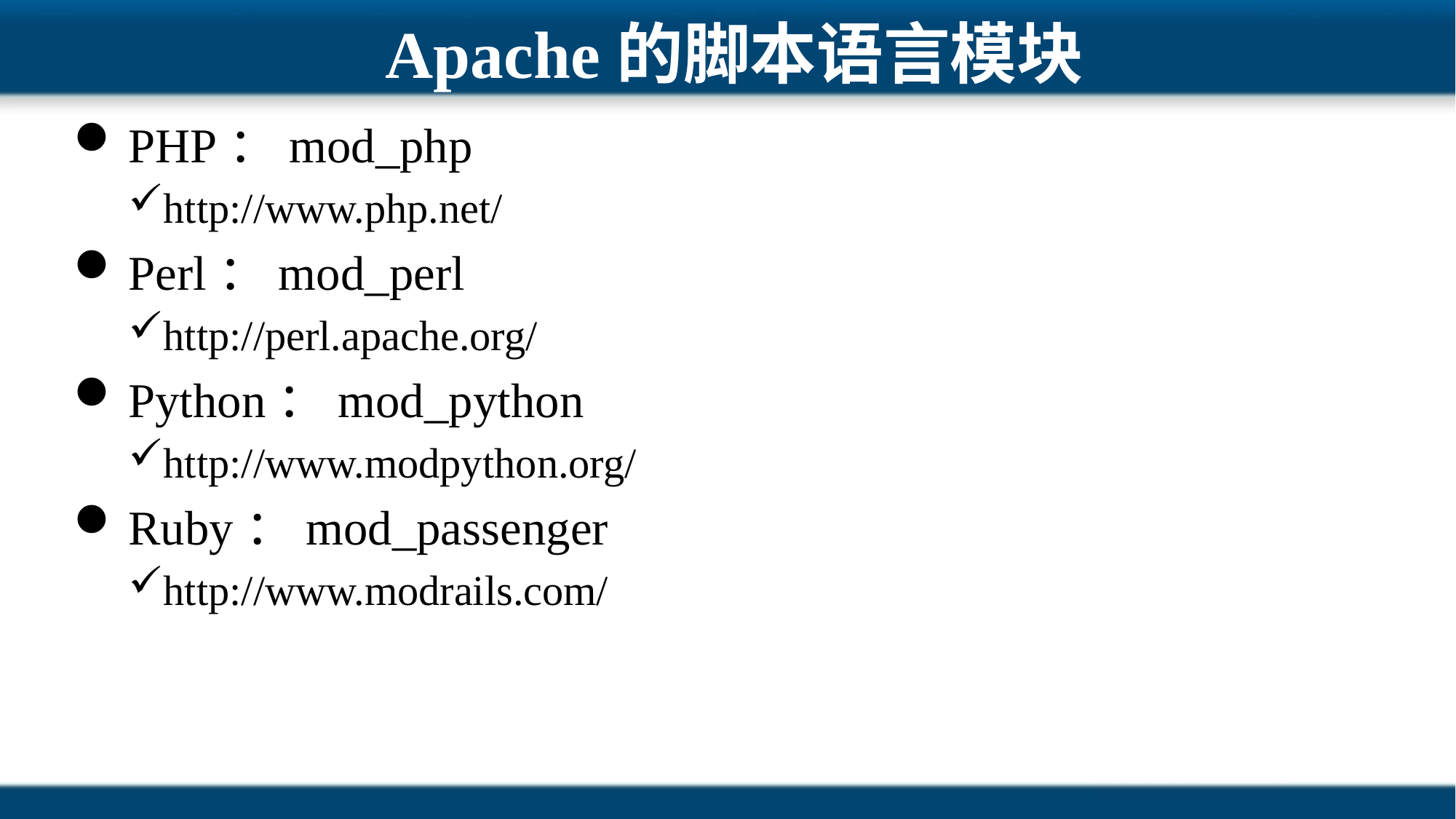

# Apache的脚本语言模块
PHP：mod_php
http://www.php.net/
Perl：mod_perl
http://perl.apache.org/
Python：mod_python
http://www.modpython.org/
Ruby：mod_passenger
http://www.modrails.com/